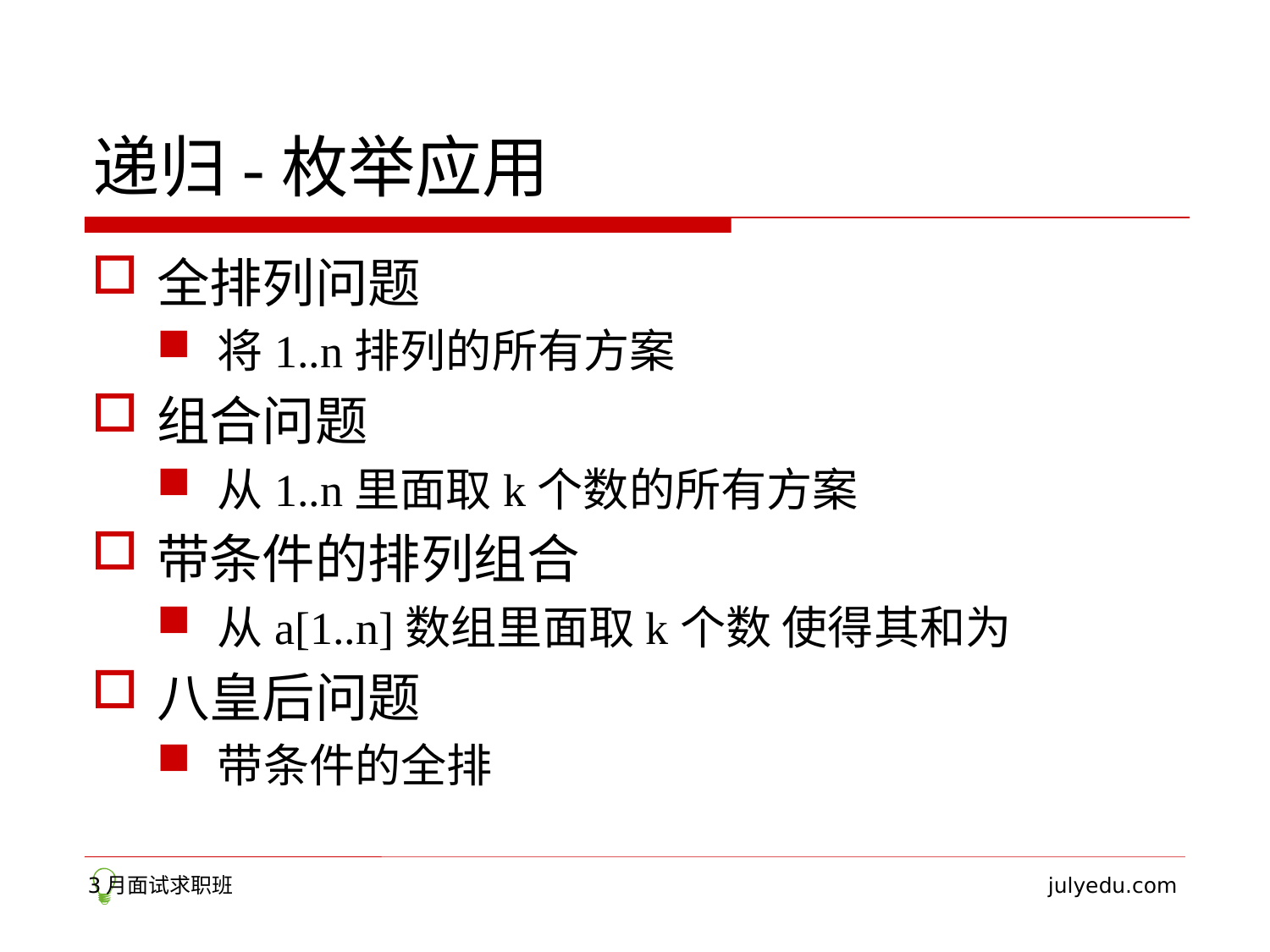

# 递归-枚举应用
全排列问题
将1..n排列的所有方案
组合问题
从1..n里面取k个数的所有方案
带条件的排列组合
从a[1..n]数组里面取k个数 使得其和为
八皇后问题
带条件的全排

3月面试求职班
julyedu.com